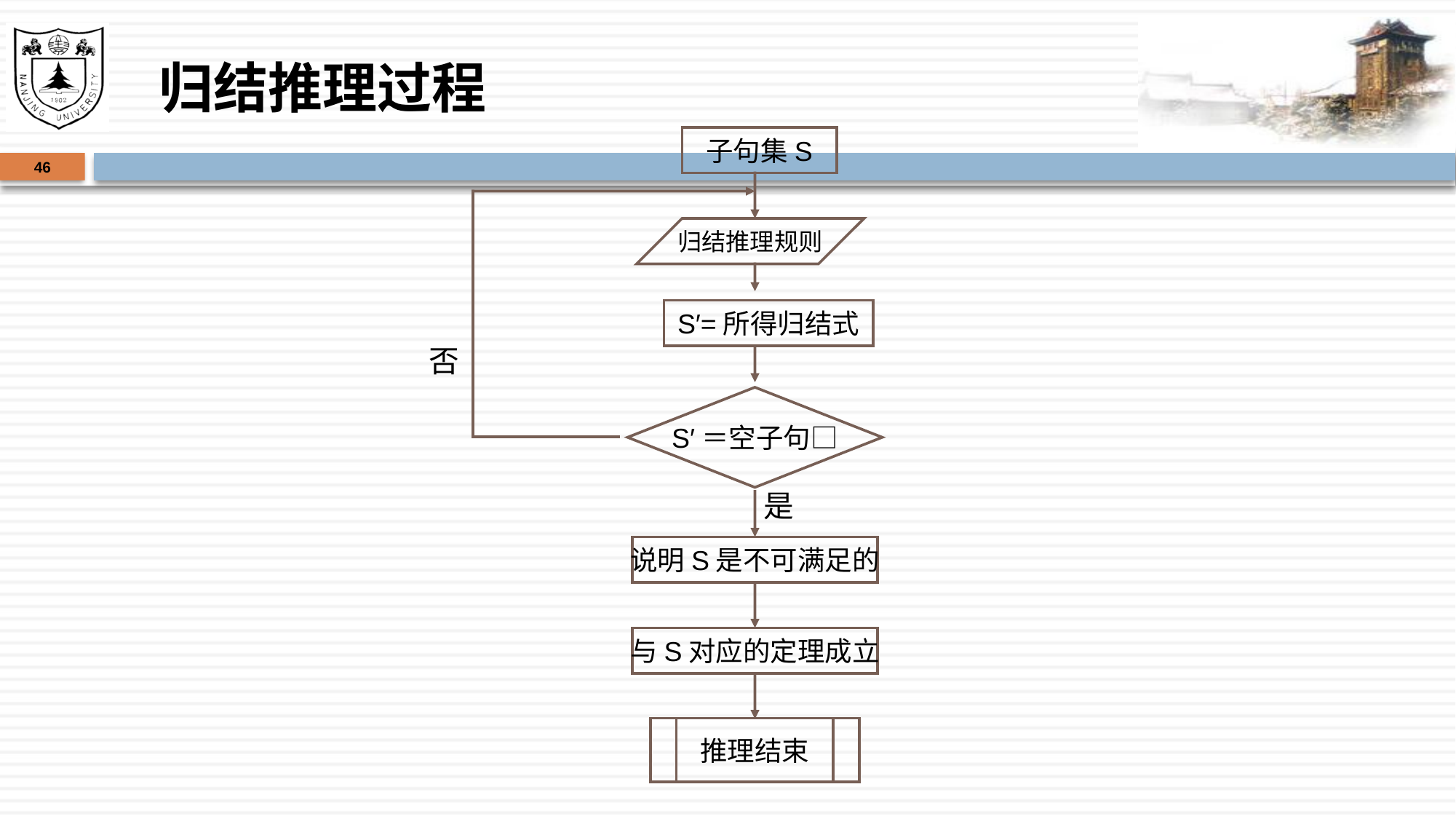

# 归结推理过程
子句集S
归结推理规则
S′=所得归结式
S′＝空子句□
说明S是不可满足的
与S对应的定理成立
推理结束
46

否

是